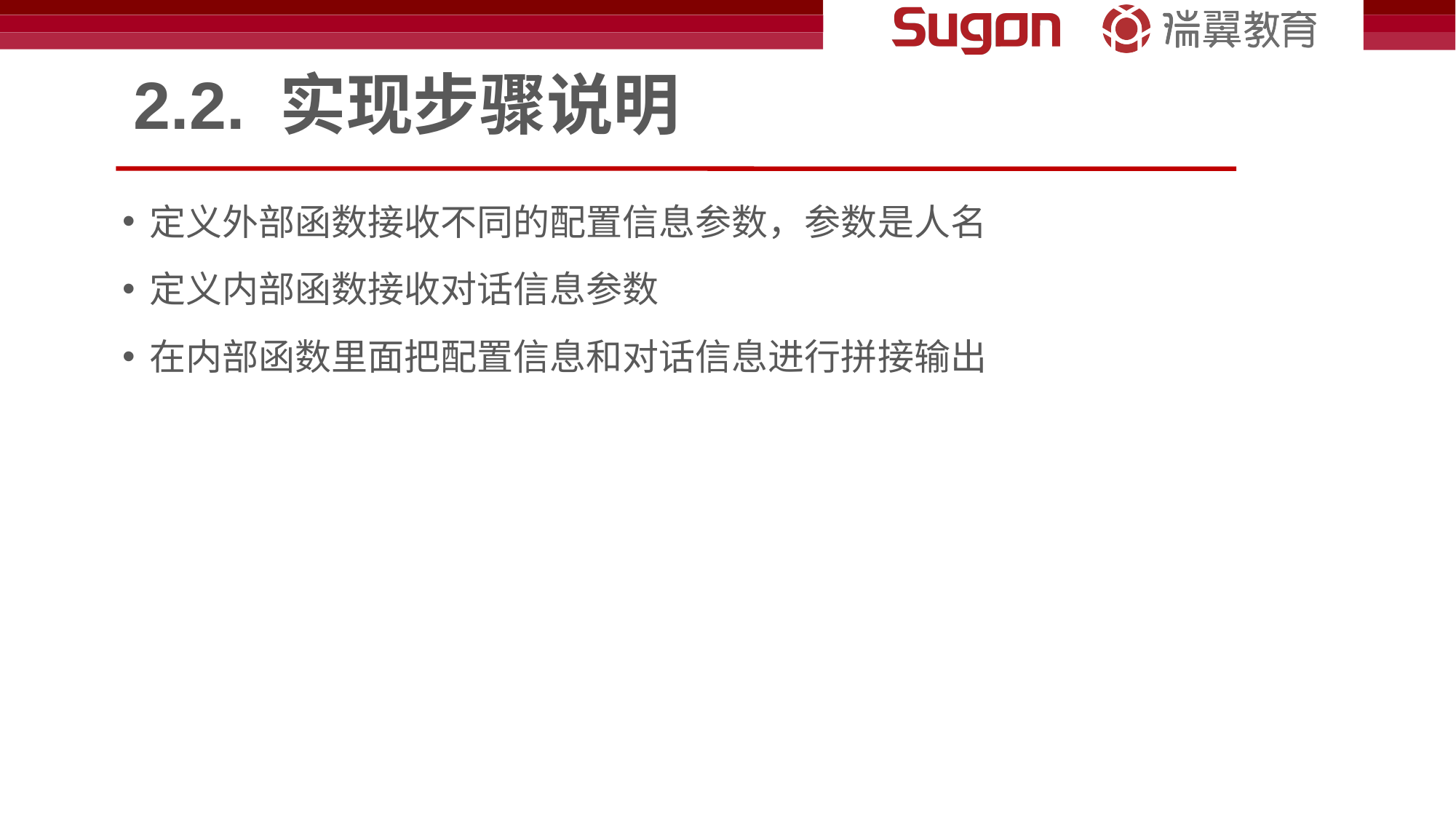

# 2.2. 实现步骤说明
定义外部函数接收不同的配置信息参数，参数是人名
定义内部函数接收对话信息参数
在内部函数里面把配置信息和对话信息进行拼接输出